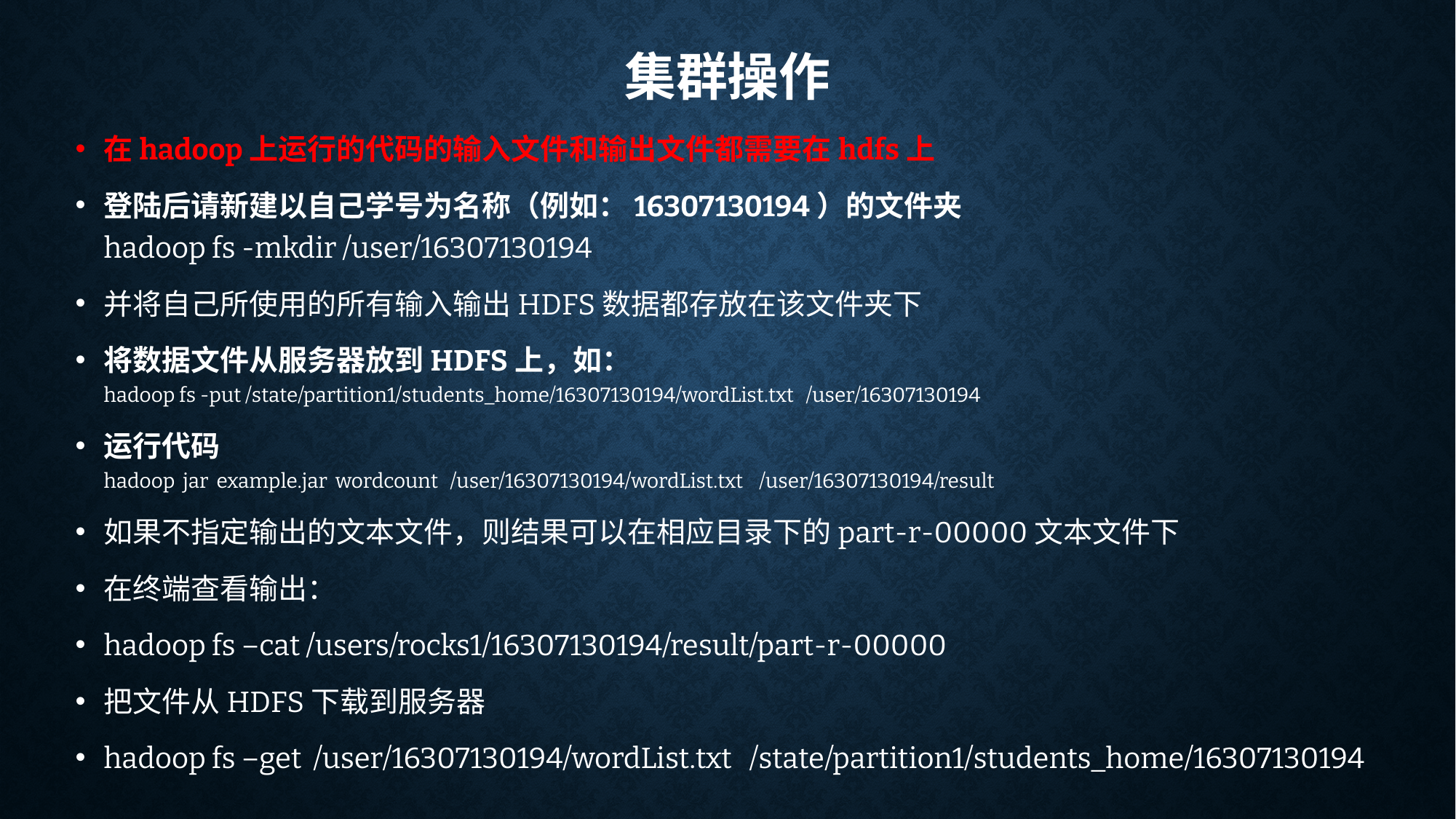

# 集群操作
在hadoop上运行的代码的输入文件和输出文件都需要在hdfs上
登陆后请新建以自己学号为名称（例如：16307130194）的文件夹
hadoop fs -mkdir /user/16307130194
并将自己所使用的所有输入输出HDFS数据都存放在该文件夹下
将数据文件从服务器放到HDFS上，如：
hadoop fs -put /state/partition1/students_home/16307130194/wordList.txt   /user/16307130194
运行代码
hadoop  jar  example.jar  wordcount   /user/16307130194/wordList.txt    /user/16307130194/result
如果不指定输出的文本文件，则结果可以在相应目录下的part-r-00000文本文件下
在终端查看输出：
hadoop fs –cat /users/rocks1/16307130194/result/part-r-00000
把文件从HDFS下载到服务器
hadoop fs –get  /user/16307130194/wordList.txt   /state/partition1/students_home/16307130194